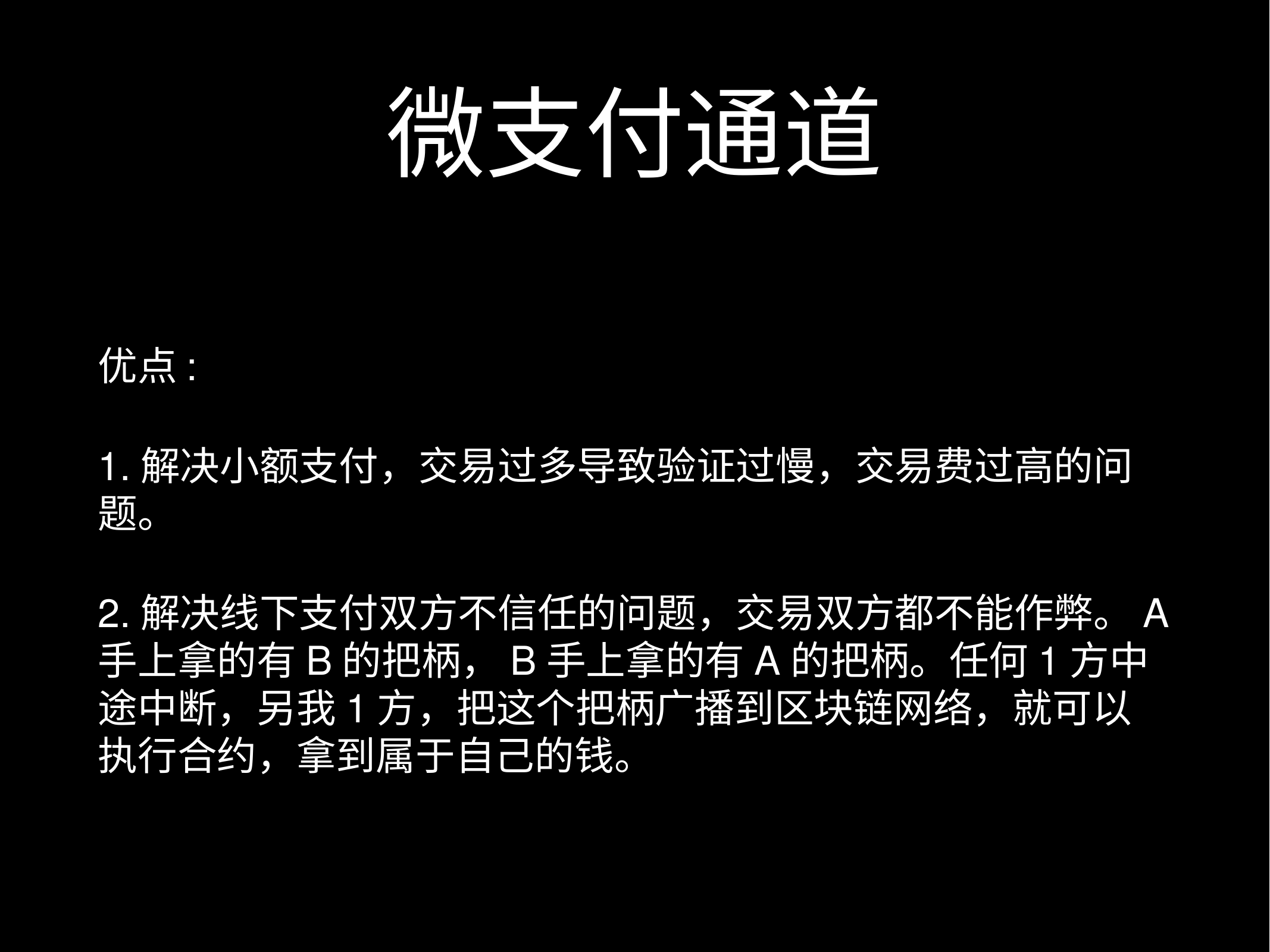

# 微支付通道
优点:
1.解决小额支付，交易过多导致验证过慢，交易费过高的问题。
2.解决线下支付双方不信任的问题，交易双方都不能作弊。A手上拿的有B的把柄，B手上拿的有A的把柄。任何1方中途中断，另我1方，把这个把柄广播到区块链网络，就可以执行合约，拿到属于自己的钱。